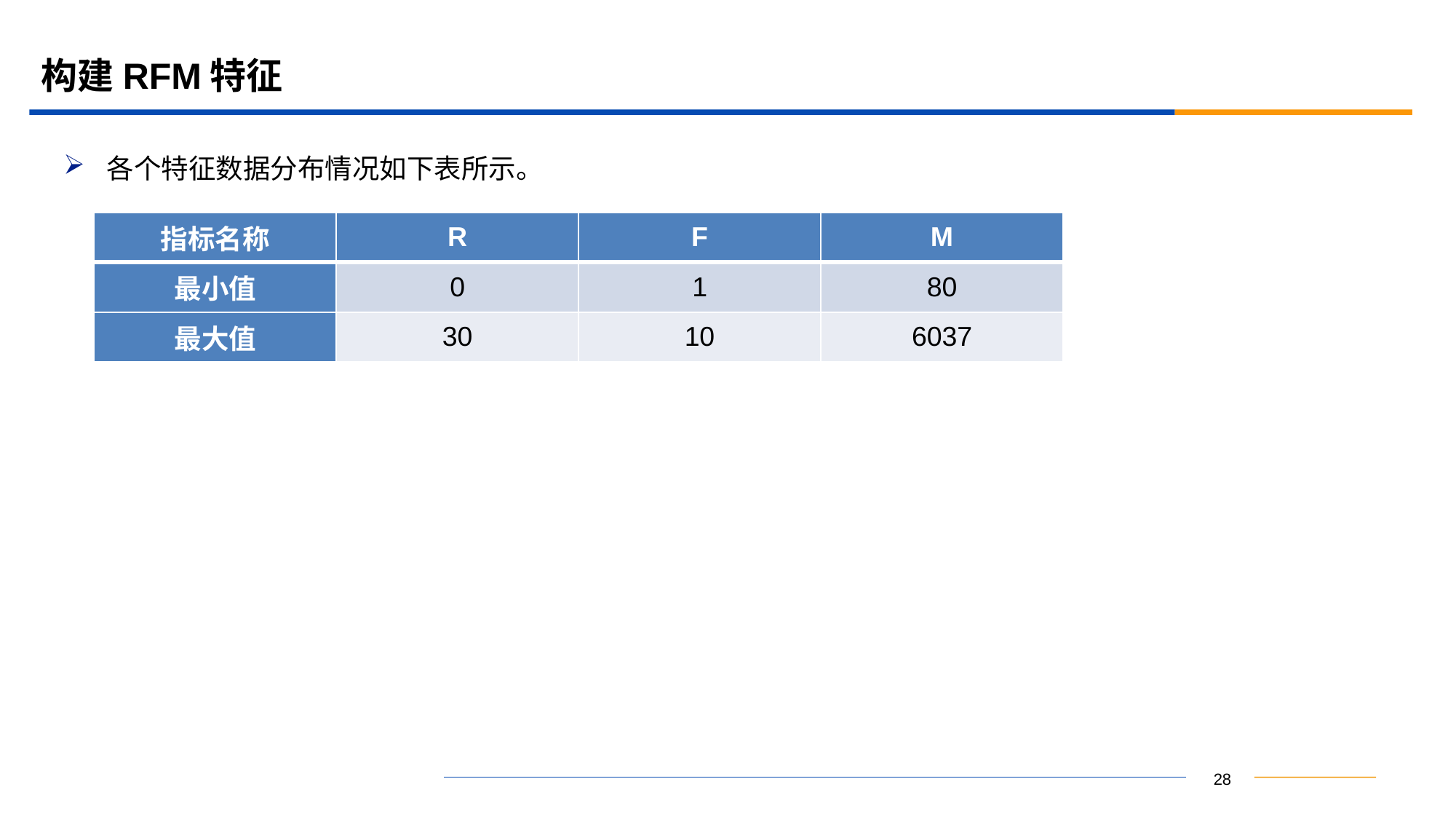

# 构建RFM特征
各个特征数据分布情况如下表所示。
| 指标名称 | R | F | M |
| --- | --- | --- | --- |
| 最小值 | 0 | 1 | 80 |
| 最大值 | 30 | 10 | 6037 |